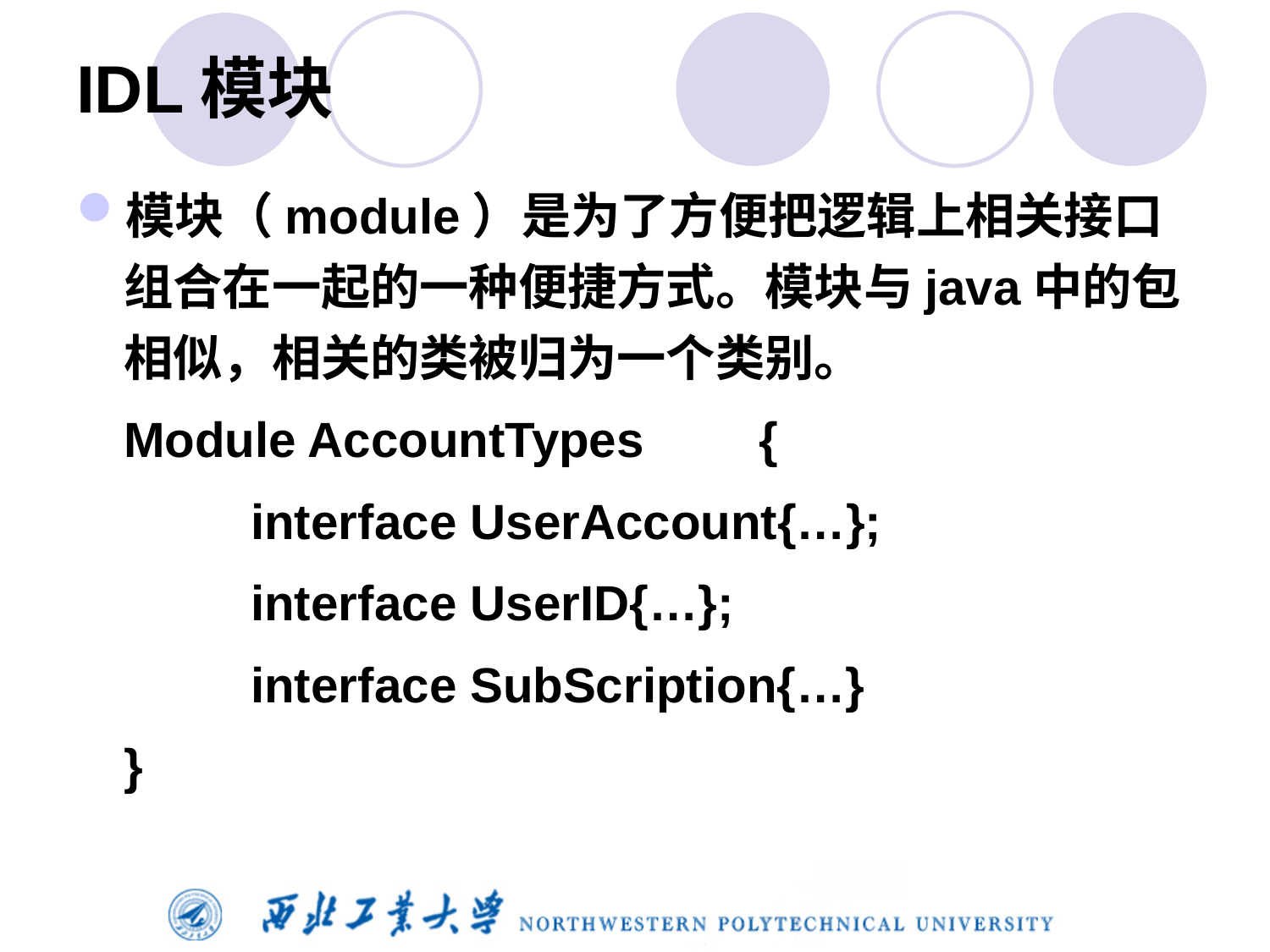

# IDL模块
模块（module）是为了方便把逻辑上相关接口组合在一起的一种便捷方式。模块与java中的包相似，相关的类被归为一个类别。
	Module AccountTypes 	{
		interface UserAccount{…};
		interface UserID{…};
		interface SubScription{…}
	}